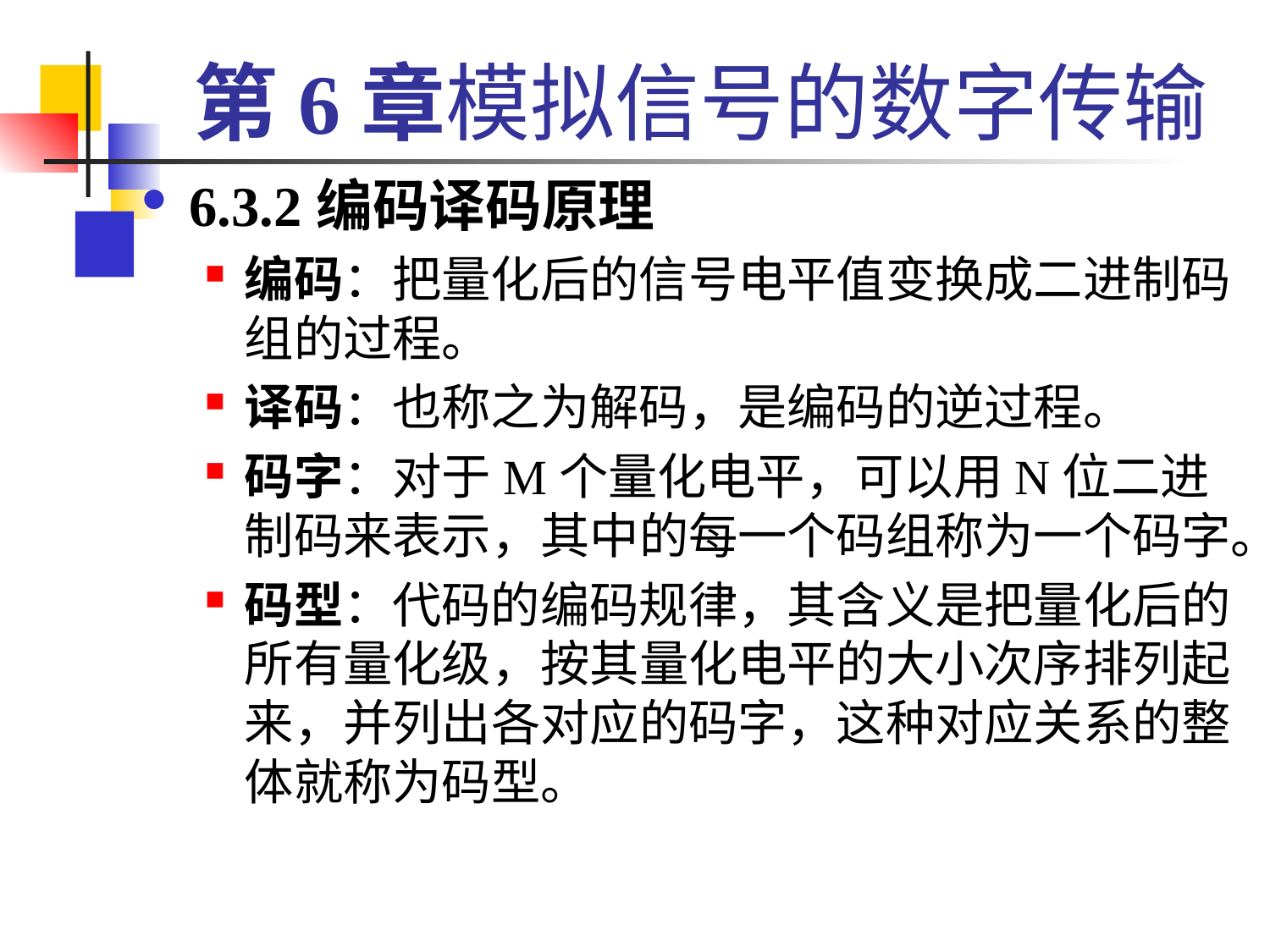

# 第6章模拟信号的数字传输
6.3.2编码译码原理
编码：把量化后的信号电平值变换成二进制码组的过程。
译码：也称之为解码，是编码的逆过程。
码字：对于M个量化电平，可以用N位二进制码来表示，其中的每一个码组称为一个码字。
码型：代码的编码规律，其含义是把量化后的所有量化级，按其量化电平的大小次序排列起来，并列出各对应的码字，这种对应关系的整体就称为码型。